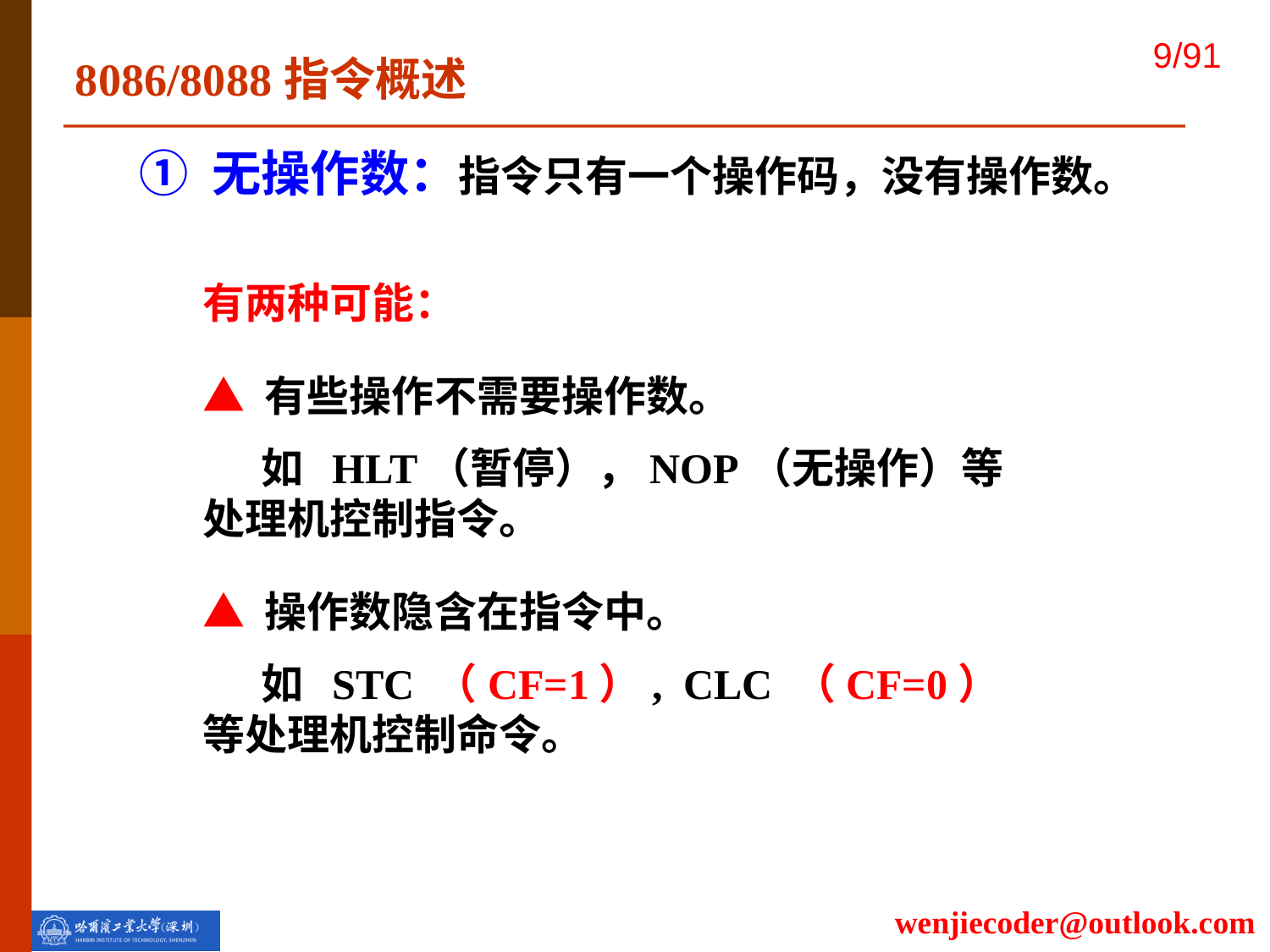

8086/8088指令概述
① 无操作数：指令只有一个操作码，没有操作数。
有两种可能：
▲ 有些操作不需要操作数。
     如  HLT（暂停），NOP（无操作）等处理机控制指令。
▲ 操作数隐含在指令中。
     如  STC （CF=1）,  CLC （CF=0）等处理机控制命令。